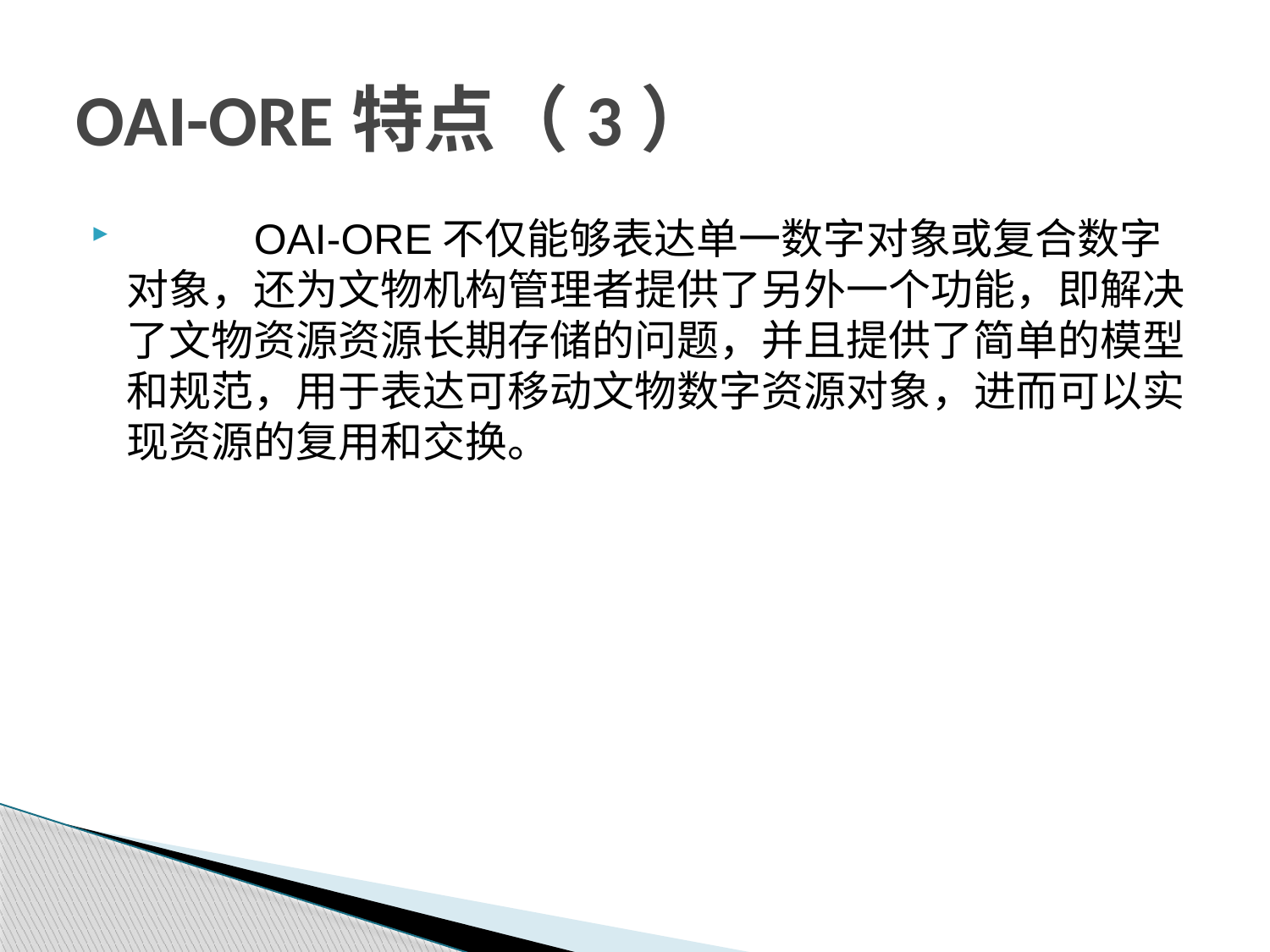

# OAI-ORE特点（3）
	OAI-ORE不仅能够表达单一数字对象或复合数字对象，还为文物机构管理者提供了另外一个功能，即解决了文物资源资源长期存储的问题，并且提供了简单的模型和规范，用于表达可移动文物数字资源对象，进而可以实现资源的复用和交换。